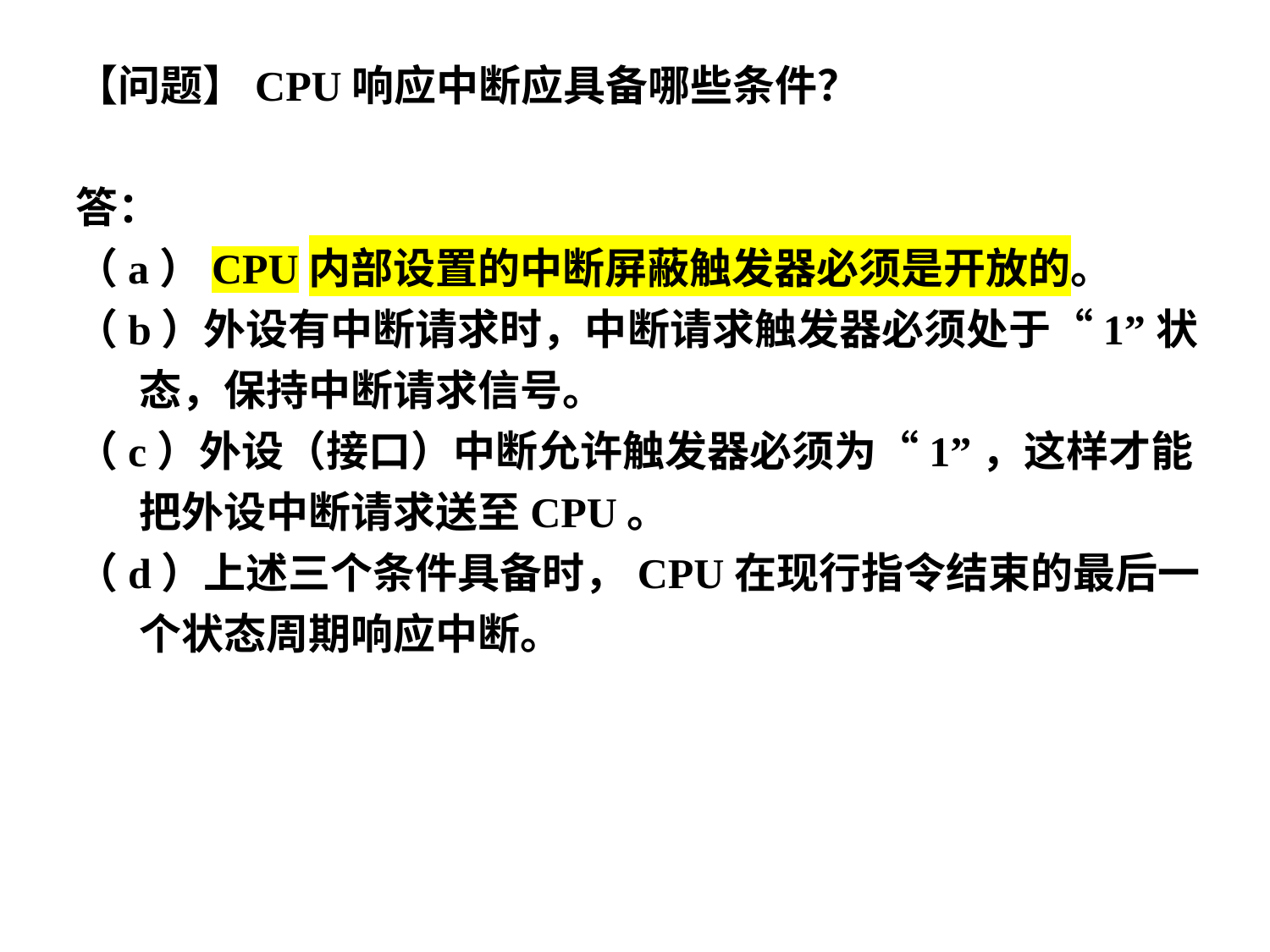

【问题】CPU响应中断应具备哪些条件？
答：
（a）CPU内部设置的中断屏蔽触发器必须是开放的。
（b）外设有中断请求时，中断请求触发器必须处于“1”状态，保持中断请求信号。
（c）外设（接口）中断允许触发器必须为“1”，这样才能把外设中断请求送至CPU。
（d）上述三个条件具备时，CPU在现行指令结束的最后一个状态周期响应中断。